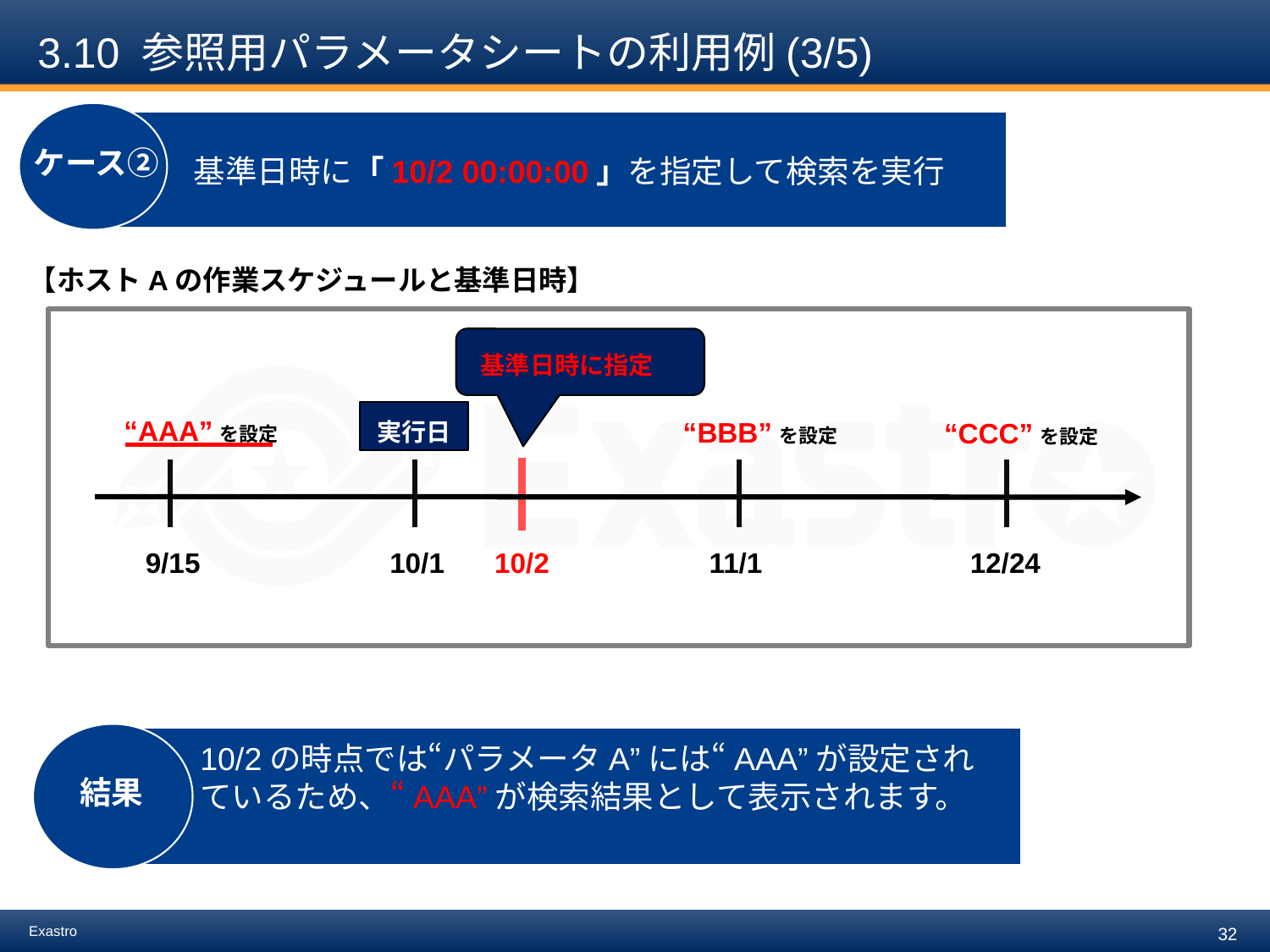

# 3.10 参照用パラメータシートの利用例(3/5)

ケース②
基準日時に「10/2 00:00:00」を指定して検索を実行
【ホストAの作業スケジュールと基準日時】

基準日時に指定

実行日
“AAA”を設定
“BBB”を設定
“CCC”を設定
9/15
10/1
10/2
11/1
12/24

10/2の時点では“パラメータA”には“AAA”が設定されているため、“AAA”が検索結果として表示されます。
７/3の時点では”パラメータA”には“BBB”が設定されているため、“BBB”が検索結果として表示されます。
結果